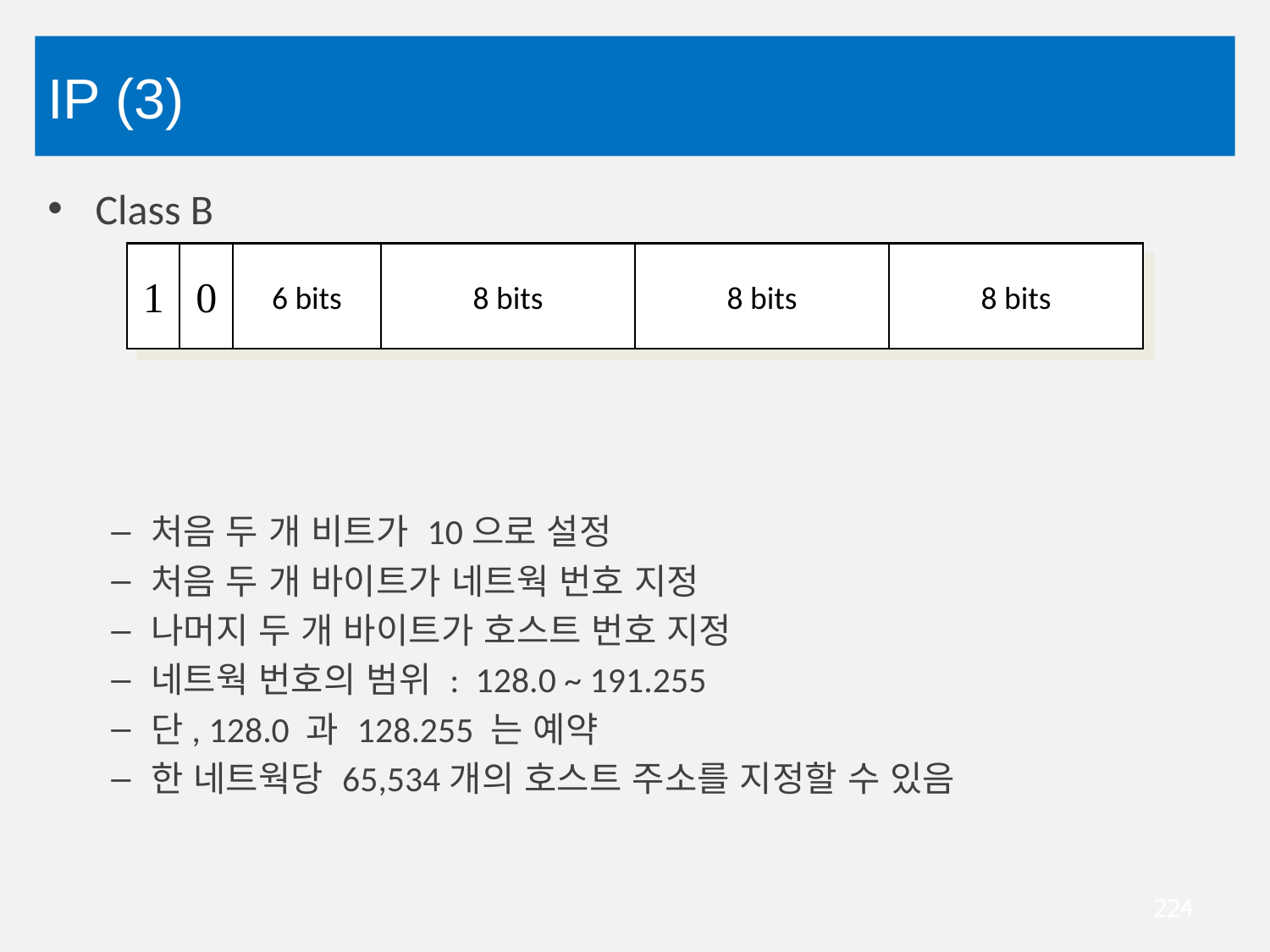

# IP (3)
Class B

처음 두 개 비트가 10으로 설정
처음 두 개 바이트가 네트웍 번호 지정
나머지 두 개 바이트가 호스트 번호 지정
네트웍 번호의 범위 :  128.0 ~ 191.255
단, 128.0 과 128.255 는 예약
한 네트웍당 65,534개의 호스트 주소를 지정할 수 있음
1
0
6 bits
8 bits
8 bits
8 bits
224